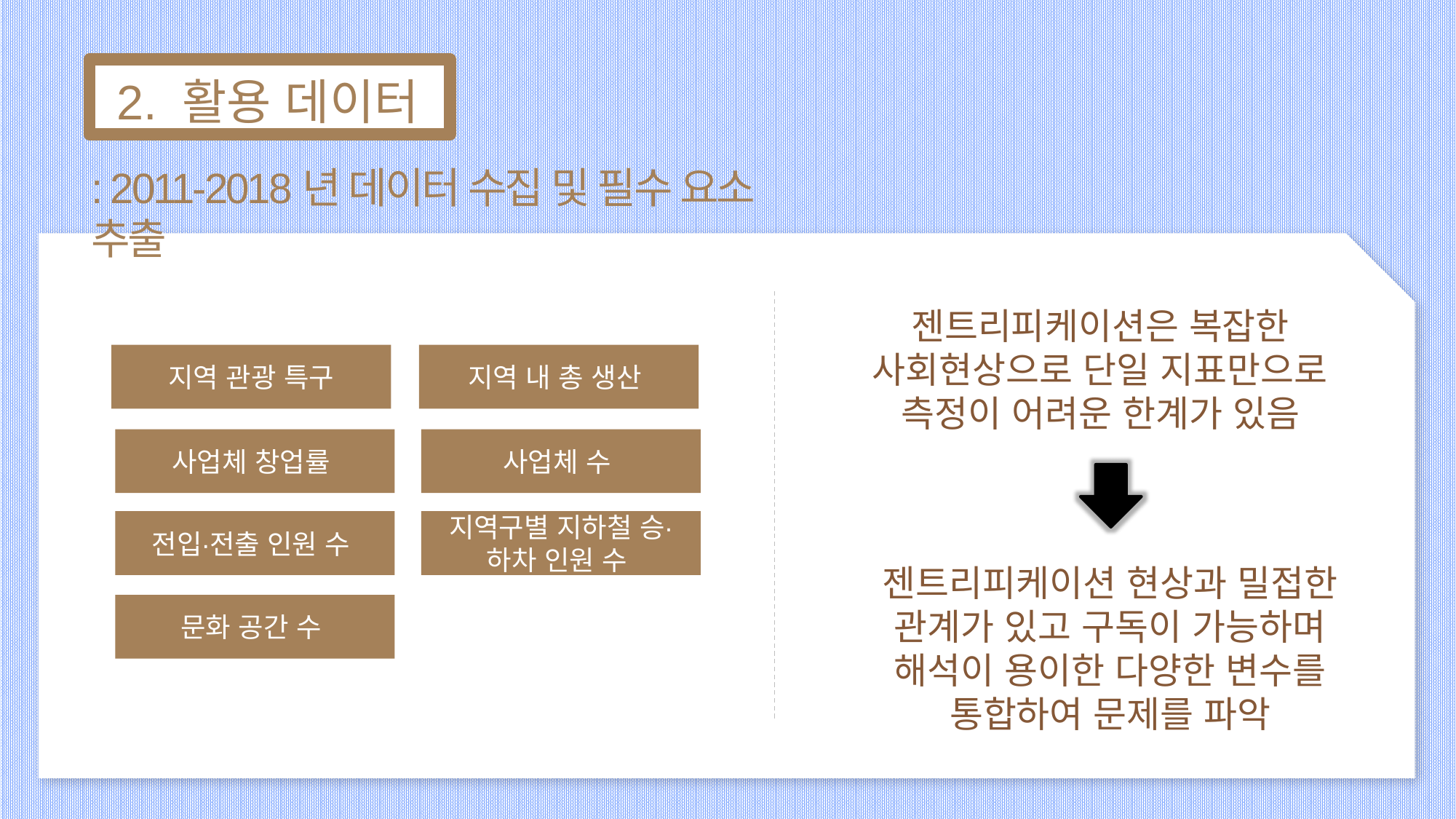

2. 활용 데이터
: 2011-2018년 데이터 수집 및 필수 요소 추출

젠트리피케이션은 복잡한 사회현상으로 단일 지표만으로 측정이 어려운 한계가 있음
지역 관광 특구
지역 내 총 생산
사업체 창업률
사업체 수

전입∙전출 인원 수
지역구별 지하철 승∙하차 인원 수
젠트리피케이션 현상과 밀접한 관계가 있고 구독이 가능하며 해석이 용이한 다양한 변수를 통합하여 문제를 파악
문화 공간 수